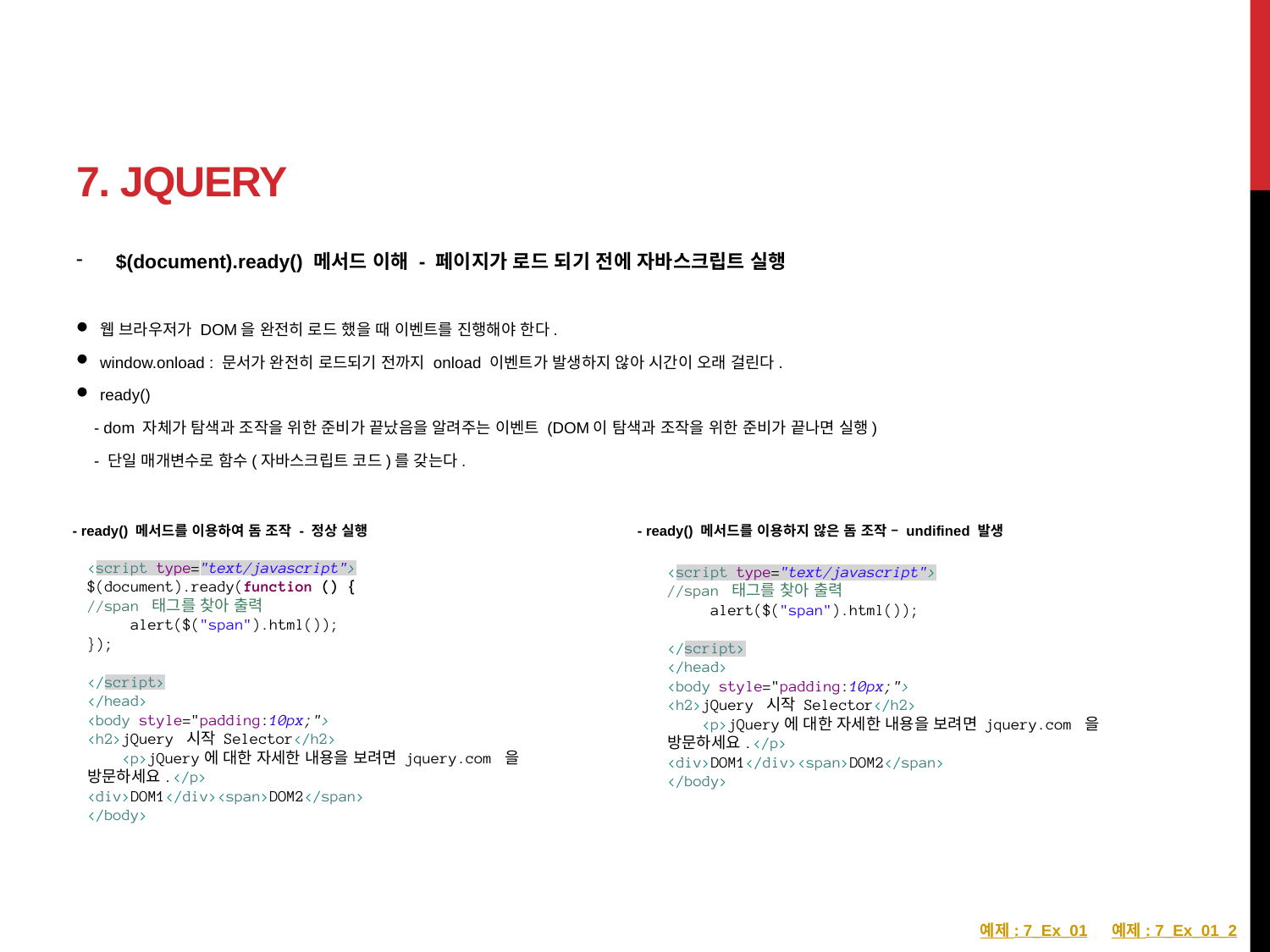

# 7. jquery
$(document).ready() 메서드 이해 - 페이지가 로드 되기 전에 자바스크립트 실행

웹 브라우저가 DOM을 완전히 로드 했을 때 이벤트를 진행해야 한다.
window.onload : 문서가 완전히 로드되기 전까지 onload 이벤트가 발생하지 않아 시간이 오래 걸린다.
ready()
    - dom 자체가 탐색과 조작을 위한 준비가 끝났음을 알려주는 이벤트 (DOM이 탐색과 조작을 위한 준비가 끝나면 실행)
    - 단일 매개변수로 함수(자바스크립트 코드)를 갖는다.

- ready() 메서드를 이용하여 돔 조작 - 정상 실행
- ready() 메서드를 이용하지 않은 돔 조작 – undifined 발생
<script type="text/javascript">
$(document).ready(function () {
//span 태그를 찾아 출력
     alert($("span").html());
});

</script>
</head>
<body style="padding:10px;">
<h2>jQuery 시작 Selector</h2>
    <p>jQuery에 대한 자세한 내용을 보려면 jquery.com 을 방문하세요.</p>
<div>DOM1</div><span>DOM2</span>
</body>
<script type="text/javascript">
//span 태그를 찾아 출력
     alert($("span").html());

</script>
</head>
<body style="padding:10px;">
<h2>jQuery 시작 Selector</h2>
    <p>jQuery에 대한 자세한 내용을 보려면 jquery.com 을 방문하세요.</p>
<div>DOM1</div><span>DOM2</span>
</body>

예제 : 7_Ex_01
예제 : 7_Ex_01_2